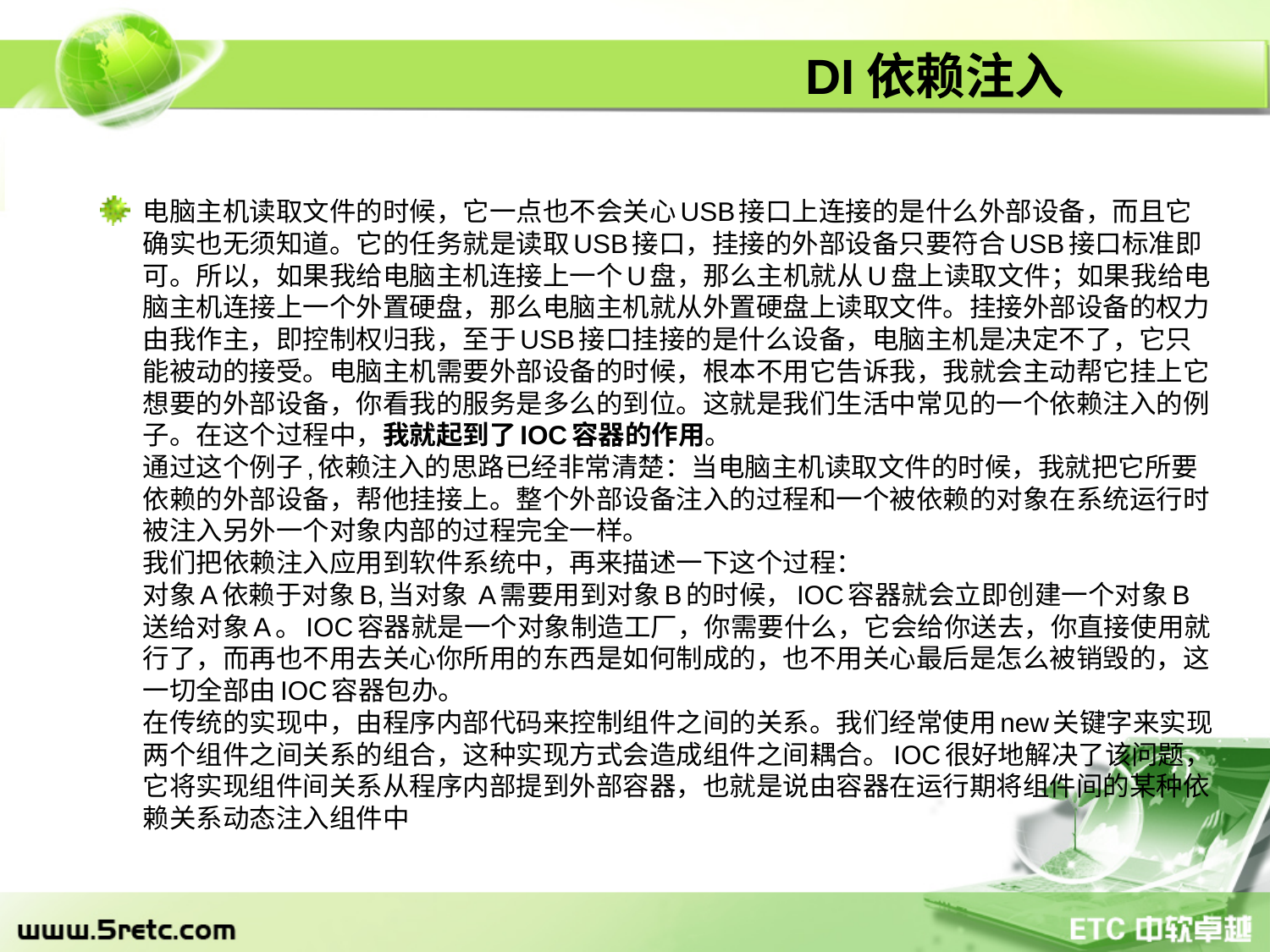

# DI依赖注入
电脑主机读取文件的时候，它一点也不会关心USB接口上连接的是什么外部设备，而且它确实也无须知道。它的任务就是读取USB接口，挂接的外部设备只要符合USB接口标准即可。所以，如果我给电脑主机连接上一个U盘，那么主机就从U盘上读取文件；如果我给电脑主机连接上一个外置硬盘，那么电脑主机就从外置硬盘上读取文件。挂接外部设备的权力由我作主，即控制权归我，至于USB接口挂接的是什么设备，电脑主机是决定不了，它只能被动的接受。电脑主机需要外部设备的时候，根本不用它告诉我，我就会主动帮它挂上它想要的外部设备，你看我的服务是多么的到位。这就是我们生活中常见的一个依赖注入的例子。在这个过程中，我就起到了IOC容器的作用。
通过这个例子,依赖注入的思路已经非常清楚：当电脑主机读取文件的时候，我就把它所要依赖的外部设备，帮他挂接上。整个外部设备注入的过程和一个被依赖的对象在系统运行时被注入另外一个对象内部的过程完全一样。
我们把依赖注入应用到软件系统中，再来描述一下这个过程：
对象A依赖于对象B,当对象 A需要用到对象B的时候，IOC容器就会立即创建一个对象B送给对象A。IOC容器就是一个对象制造工厂，你需要什么，它会给你送去，你直接使用就行了，而再也不用去关心你所用的东西是如何制成的，也不用关心最后是怎么被销毁的，这一切全部由IOC容器包办。
在传统的实现中，由程序内部代码来控制组件之间的关系。我们经常使用new关键字来实现两个组件之间关系的组合，这种实现方式会造成组件之间耦合。IOC很好地解决了该问题，它将实现组件间关系从程序内部提到外部容器，也就是说由容器在运行期将组件间的某种依赖关系动态注入组件中